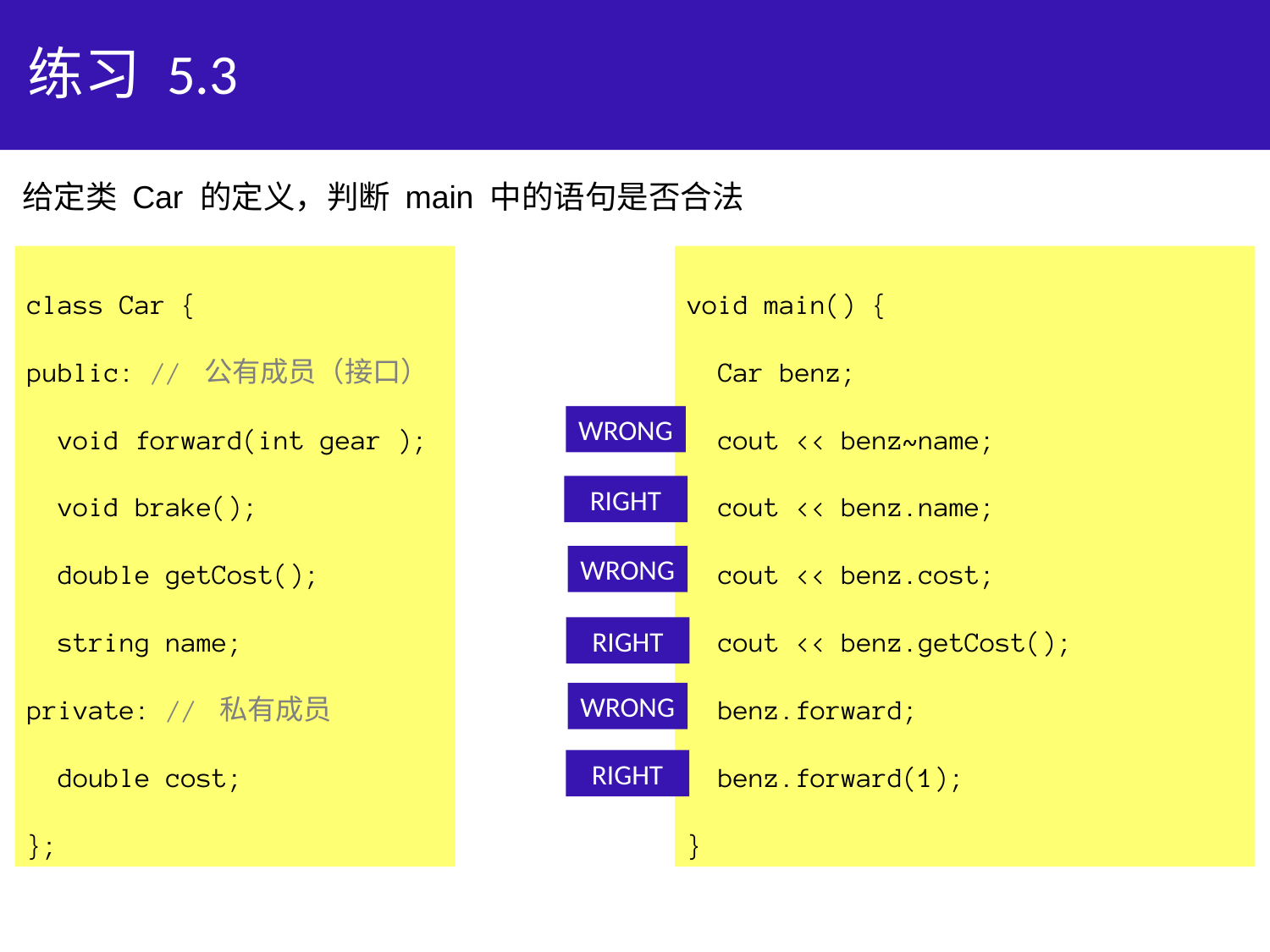

# 练习 5.3
给定类 Car 的定义，判断 main 中的语句是否合法
class Car {
public: // 公有成员（接口）
  void forward(int gear );
  void brake();
  double getCost();
  string name;
private: // 私有成员
  double cost;
};
void main() {
  Car benz;
  cout << benz~name;
  cout << benz.name;
  cout << benz.cost;
  cout << benz.getCost();
  benz.forward;
  benz.forward(1);
}
WRONG
RIGHT
WRONG
RIGHT
WRONG
RIGHT
12